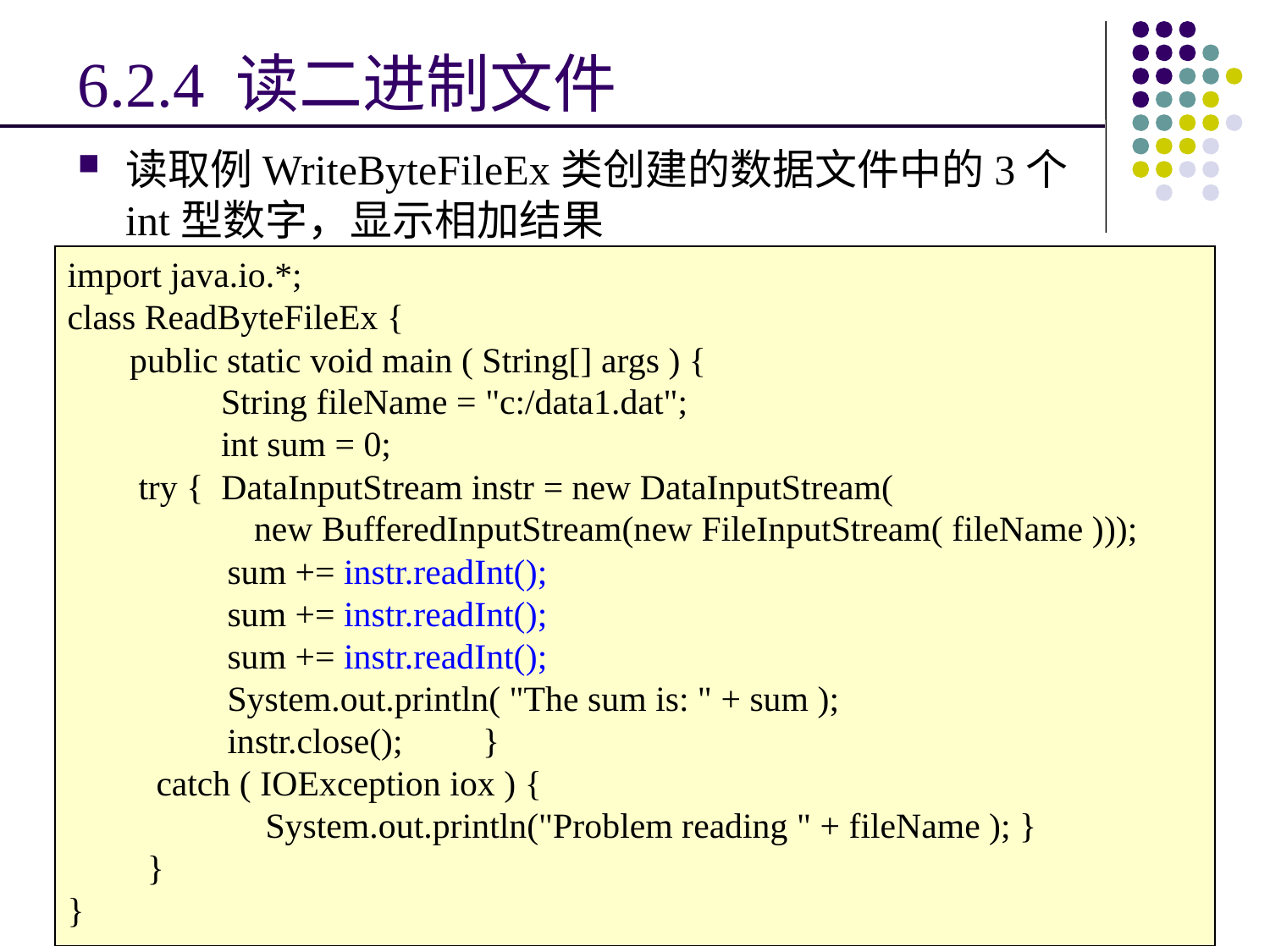

# 6.2.4 读二进制文件
读取例WriteByteFileEx类创建的数据文件中的3个int型数字，显示相加结果

import java.io.*;
class ReadByteFileEx {
       public static void main ( String[] args ) {
    	   String fileName = "c:/data1.dat";
    	   int sum = 0;
        try {  DataInputStream instr = new DataInputStream(
                     new BufferedInputStream(new FileInputStream( fileName )));
                  sum += instr.readInt();
                  sum += instr.readInt();
                  sum += instr.readInt();
                  System.out.println( "The sum is: " + sum );
                  instr.close();         }
          catch ( IOException iox ) {
    	        System.out.println("Problem reading " + fileName ); }
         }
}